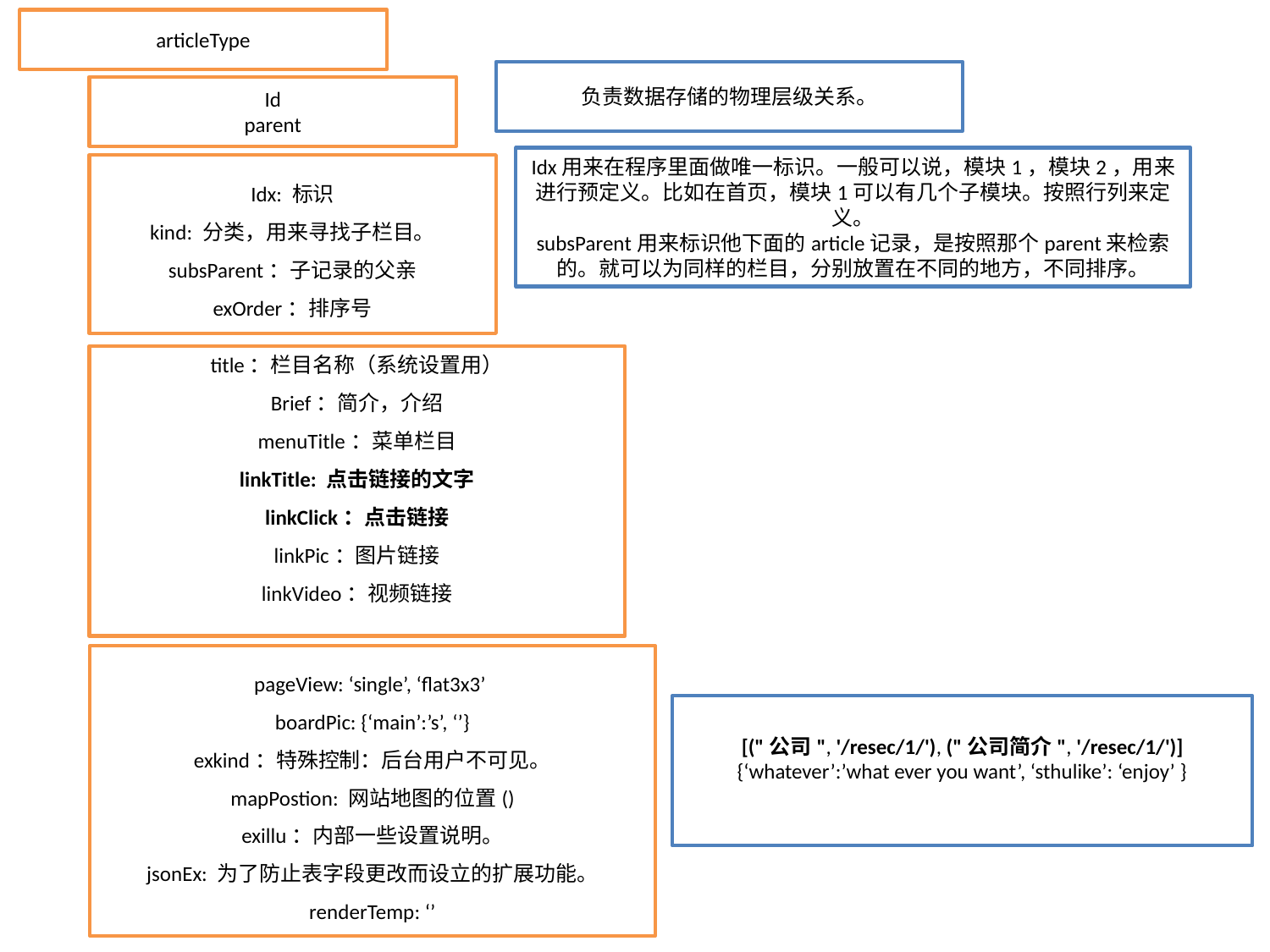

articleType
负责数据存储的物理层级关系。
Id
parent
Idx用来在程序里面做唯一标识。一般可以说，模块1，模块2，用来进行预定义。比如在首页，模块1可以有几个子模块。按照行列来定义。
subsParent用来标识他下面的article记录，是按照那个parent来检索的。就可以为同样的栏目，分别放置在不同的地方，不同排序。
Idx: 标识
kind: 分类，用来寻找子栏目。
subsParent：子记录的父亲
exOrder：排序号
title：栏目名称（系统设置用）
Brief：简介，介绍
menuTitle：菜单栏目
linkTitle: 点击链接的文字
linkClick：点击链接
linkPic：图片链接
linkVideo：视频链接
pageView: ‘single’, ‘flat3x3’
boardPic: {‘main’:’s’, ‘’}
exkind：特殊控制：后台用户不可见。
mapPostion: 网站地图的位置()
exillu：内部一些设置说明。
jsonEx: 为了防止表字段更改而设立的扩展功能。
renderTemp: ‘’
[("公司", '/resec/1/'), ("公司简介", '/resec/1/')]
{‘whatever’:’what ever you want’, ‘sthulike’: ‘enjoy’ }